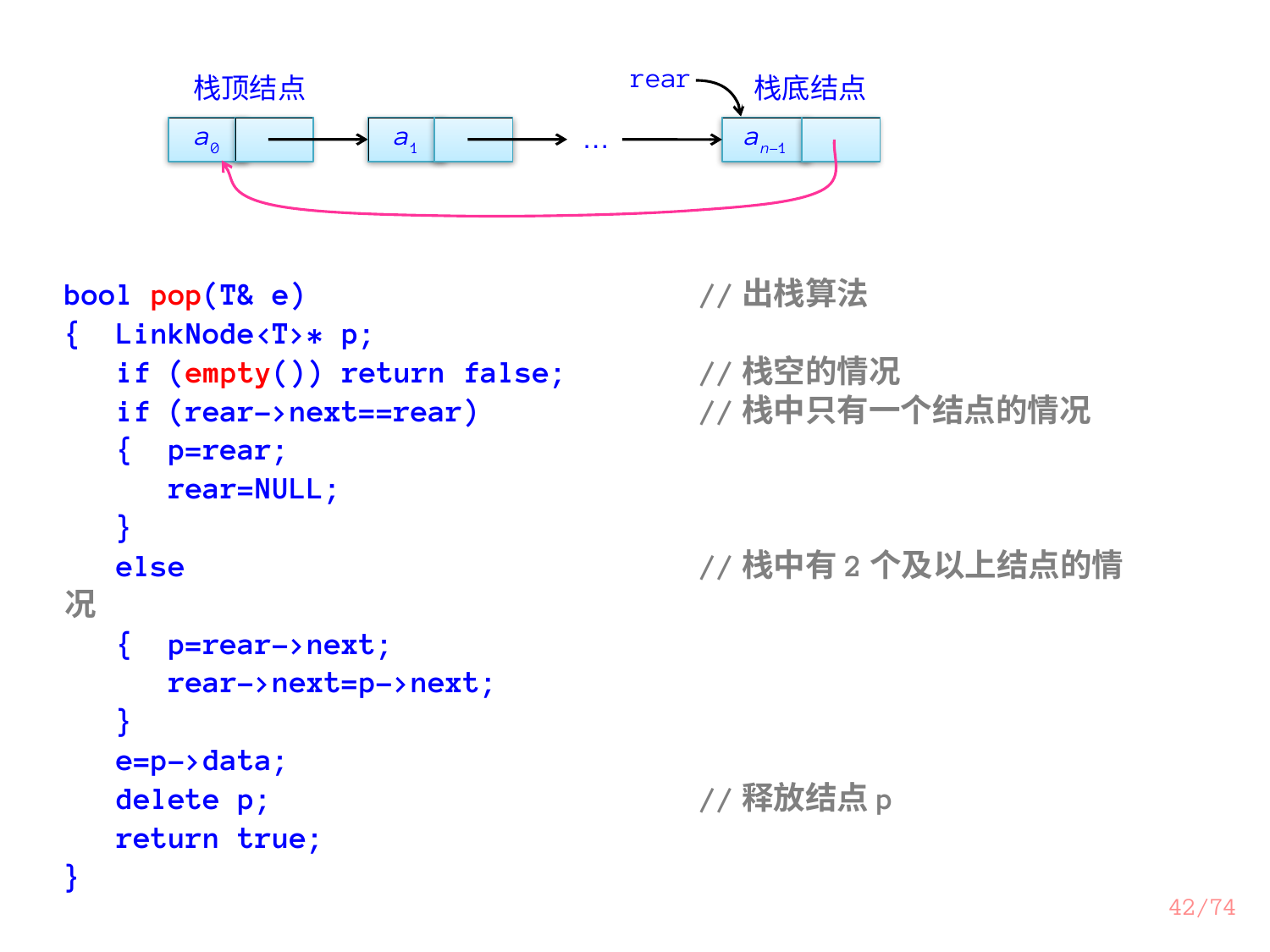

rear
栈顶结点
栈底结点

a0

a1

an-1

…

bool pop(T& e)				//出栈算法
{  LinkNode<T>* p;
   if (empty()) return false; 	//栈空的情况
   if (rear->next==rear)		//栈中只有一个结点的情况
   {  p=rear;
      rear=NULL;
   }
   else					//栈中有2个及以上结点的情况
   {  p=rear->next;
      rear->next=p->next;
   }
   e=p->data;
   delete p;				//释放结点p
   return true;
}
42/74